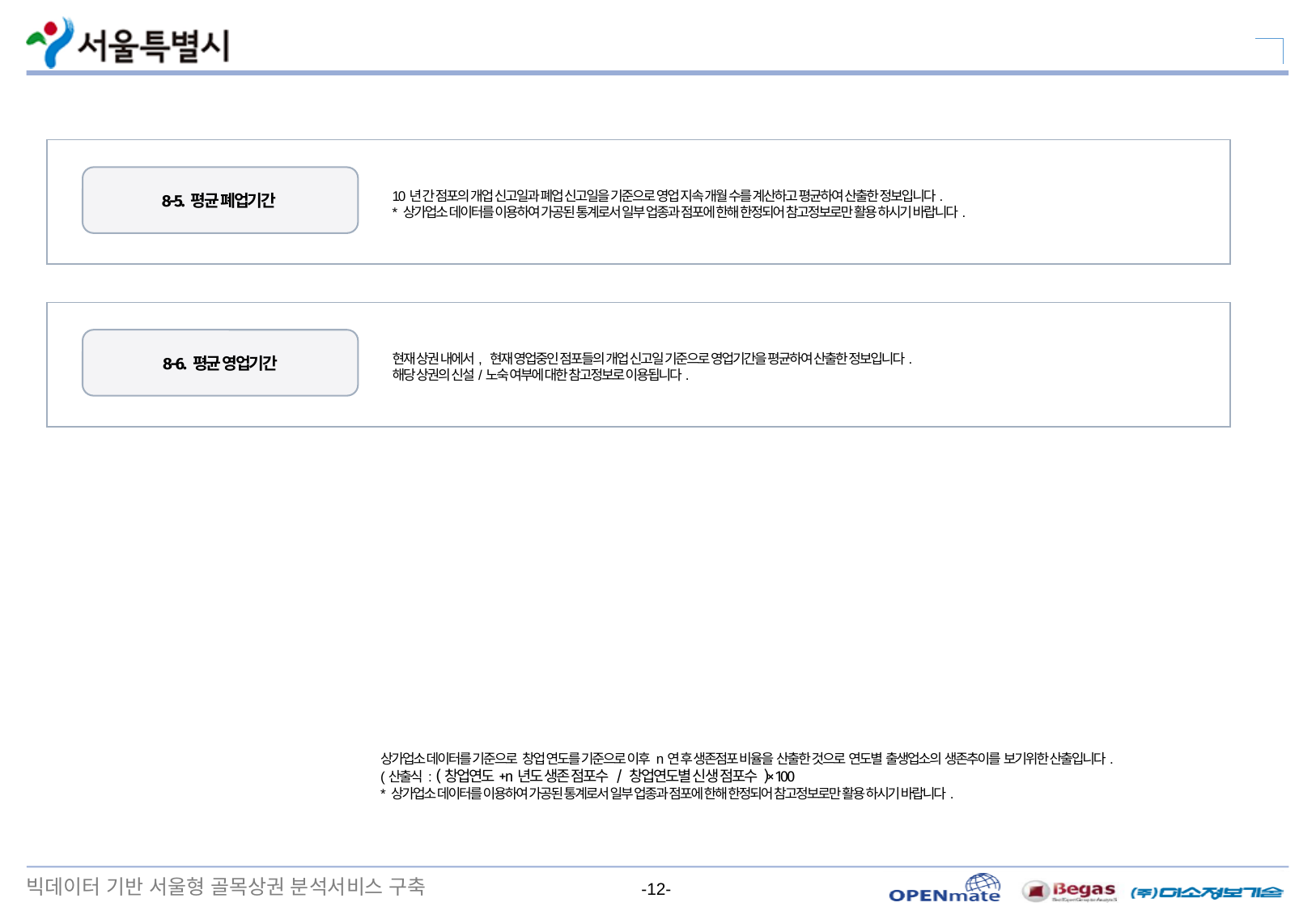

10년 간 점포의 개업 신고일과 폐업 신고일을 기준으로 영업 지속 개월 수를 계산하고 평균하여 산출한 정보입니다.
* 상가업소 데이터를 이용하여 가공된 통계로서 일부 업종과 점포에 한해 한정되어 참고정보로만 활용 하시기 바랍니다.

8-5. 평균 폐업기간

현재 상권 내에서,  현재 영업중인 점포들의 개업 신고일 기준으로 영업기간을 평균하여 산출한 정보입니다.
해당 상권의 신설/노숙 여부에 대한 참고정보로 이용됩니다.

8-6. 평균 영업기간
상가업소 데이터를 기준으로  창업 연도를 기준으로 이후 n연 후 생존점포 비율을  산출한 것으로  연도별  출생업소의  생존추이를  보기위한 산출입니다.
(산출식 :  (창업연도+n년도 생존 점포수 / 창업연도별 신생 점포수 )× 100
* 상가업소 데이터를 이용하여 가공된 통계로서 일부 업종과 점포에 한해 한정되어 참고정보로만 활용 하시기 바랍니다.